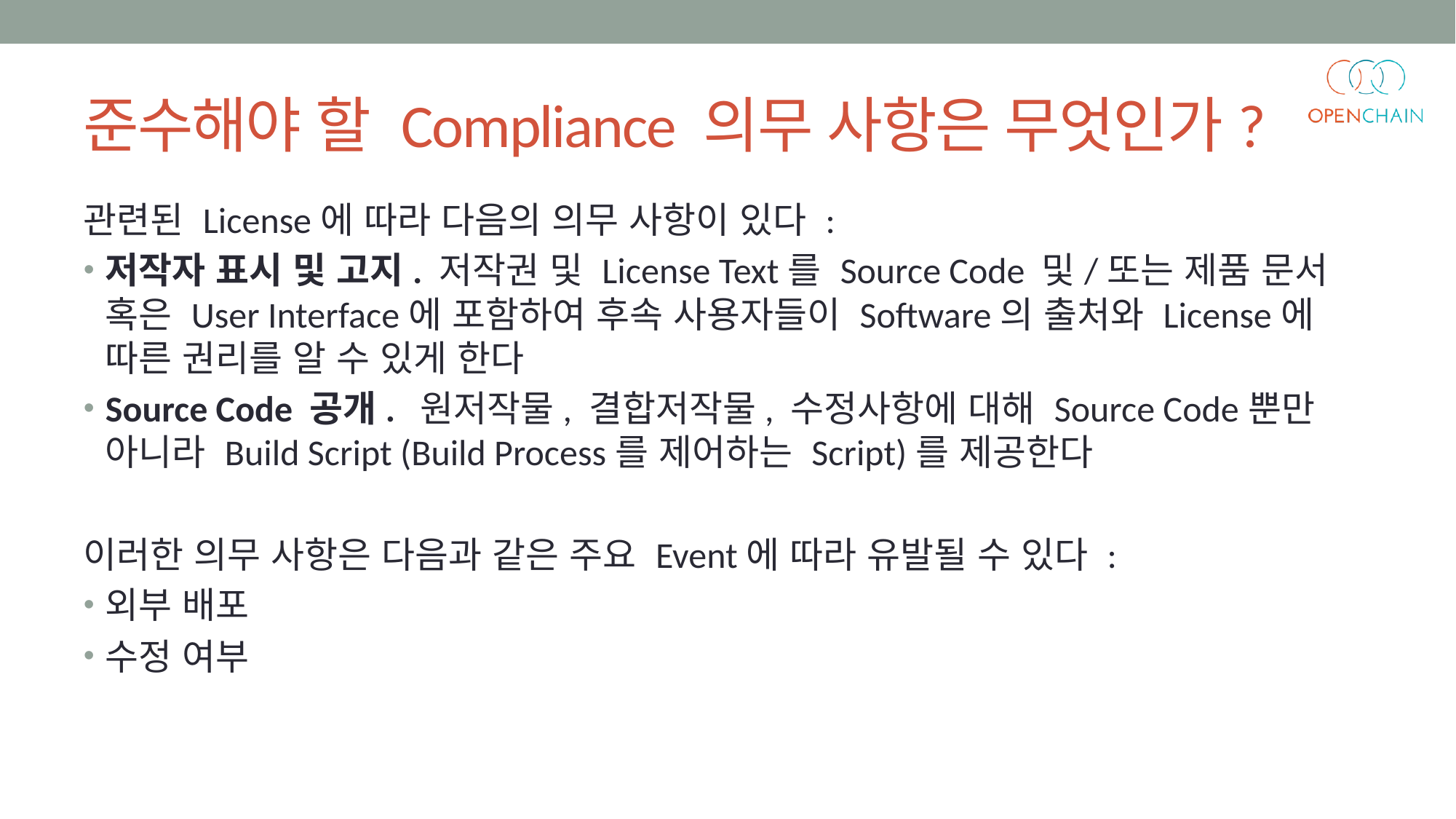

# 준수해야 할 Compliance 의무 사항은 무엇인가?
관련된 License에 따라 다음의 의무 사항이 있다 :
저작자 표시 및 고지. 저작권 및 License Text를 Source Code 및/또는 제품 문서 혹은 User Interface에 포함하여 후속 사용자들이 Software의 출처와 License에 따른 권리를 알 수 있게 한다
Source Code 공개.  원저작물, 결합저작물, 수정사항에 대해 Source Code뿐만 아니라 Build Script (Build Process를 제어하는 Script)를 제공한다

이러한 의무 사항은 다음과 같은 주요 Event에 따라 유발될 수 있다 :
외부 배포
수정 여부